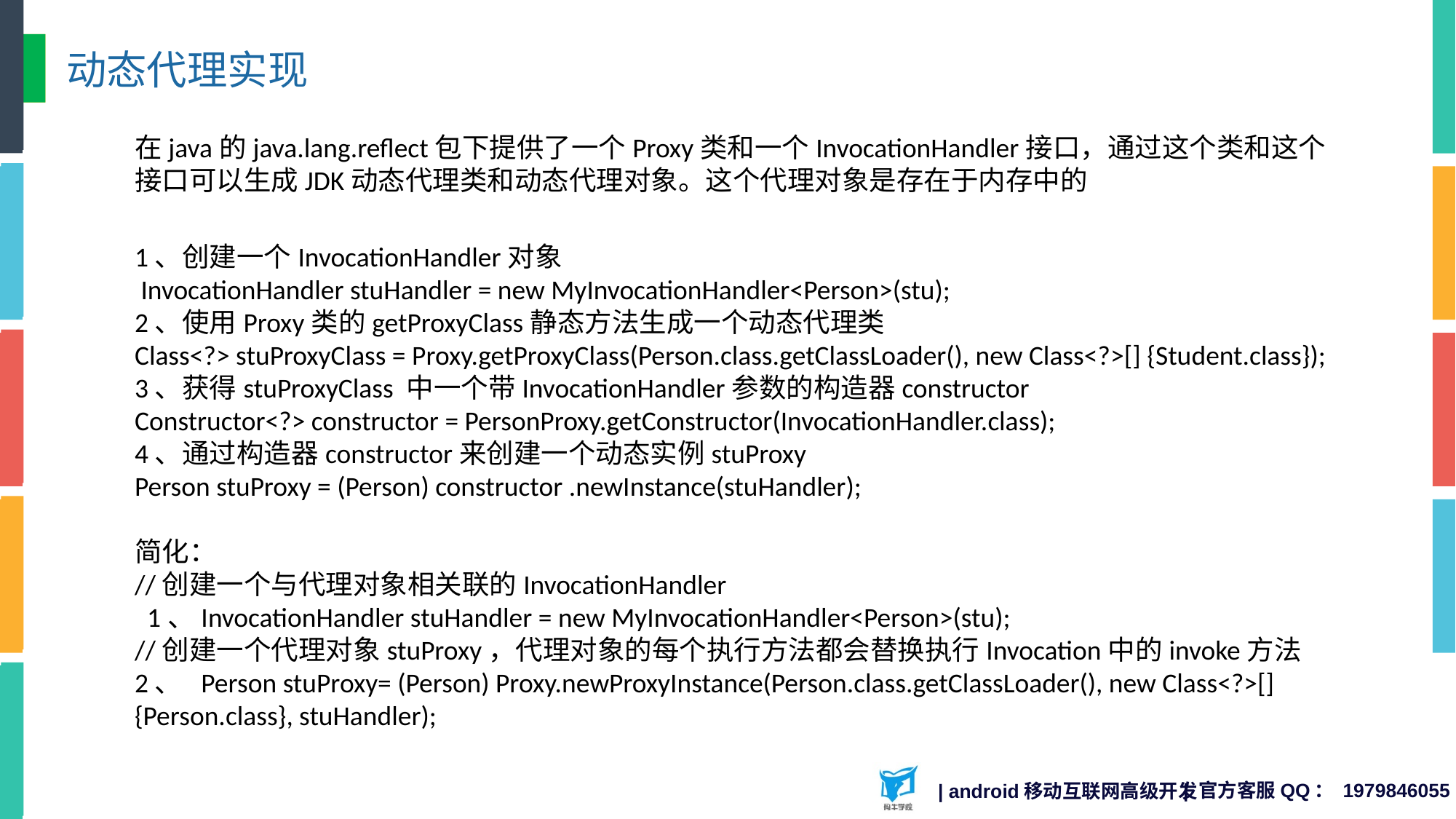

动态代理实现
在java的java.lang.reflect包下提供了一个Proxy类和一个InvocationHandler接口，通过这个类和这个接口可以生成JDK动态代理类和动态代理对象。这个代理对象是存在于内存中的

1、创建一个InvocationHandler对象
 InvocationHandler stuHandler = new MyInvocationHandler<Person>(stu);
2、使用Proxy类的getProxyClass静态方法生成一个动态代理类
Class<?> stuProxyClass = Proxy.getProxyClass(Person.class.getClassLoader(), new Class<?>[] {Student.class});
3、获得stuProxyClass 中一个带InvocationHandler参数的构造器constructor
Constructor<?> constructor = PersonProxy.getConstructor(InvocationHandler.class);
4、通过构造器constructor来创建一个动态实例stuProxy
Person stuProxy = (Person) constructor .newInstance(stuHandler);

简化：
//创建一个与代理对象相关联的InvocationHandler
  1、InvocationHandler stuHandler = new MyInvocationHandler<Person>(stu);
//创建一个代理对象stuProxy，代理对象的每个执行方法都会替换执行Invocation中的invoke方法
2、  Person stuProxy= (Person) Proxy.newProxyInstance(Person.class.getClassLoader(), new Class<?>[]{Person.class}, stuHandler);